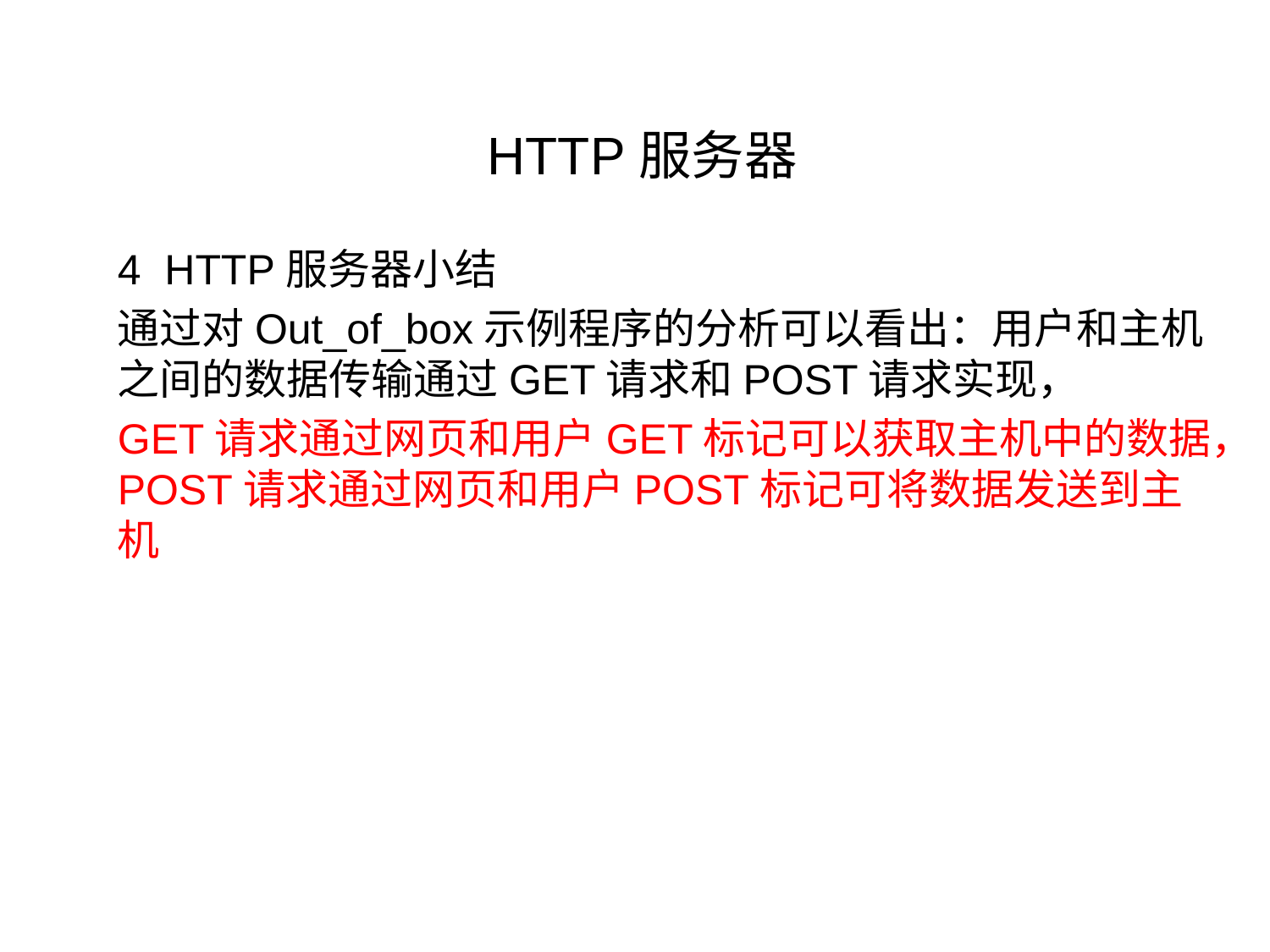

HTTP服务器
4  HTTP服务器小结
通过对Out_of_box示例程序的分析可以看出：用户和主机之间的数据传输通过GET请求和POST请求实现，
GET请求通过网页和用户GET标记可以获取主机中的数据，POST请求通过网页和用户POST标记可将数据发送到主机